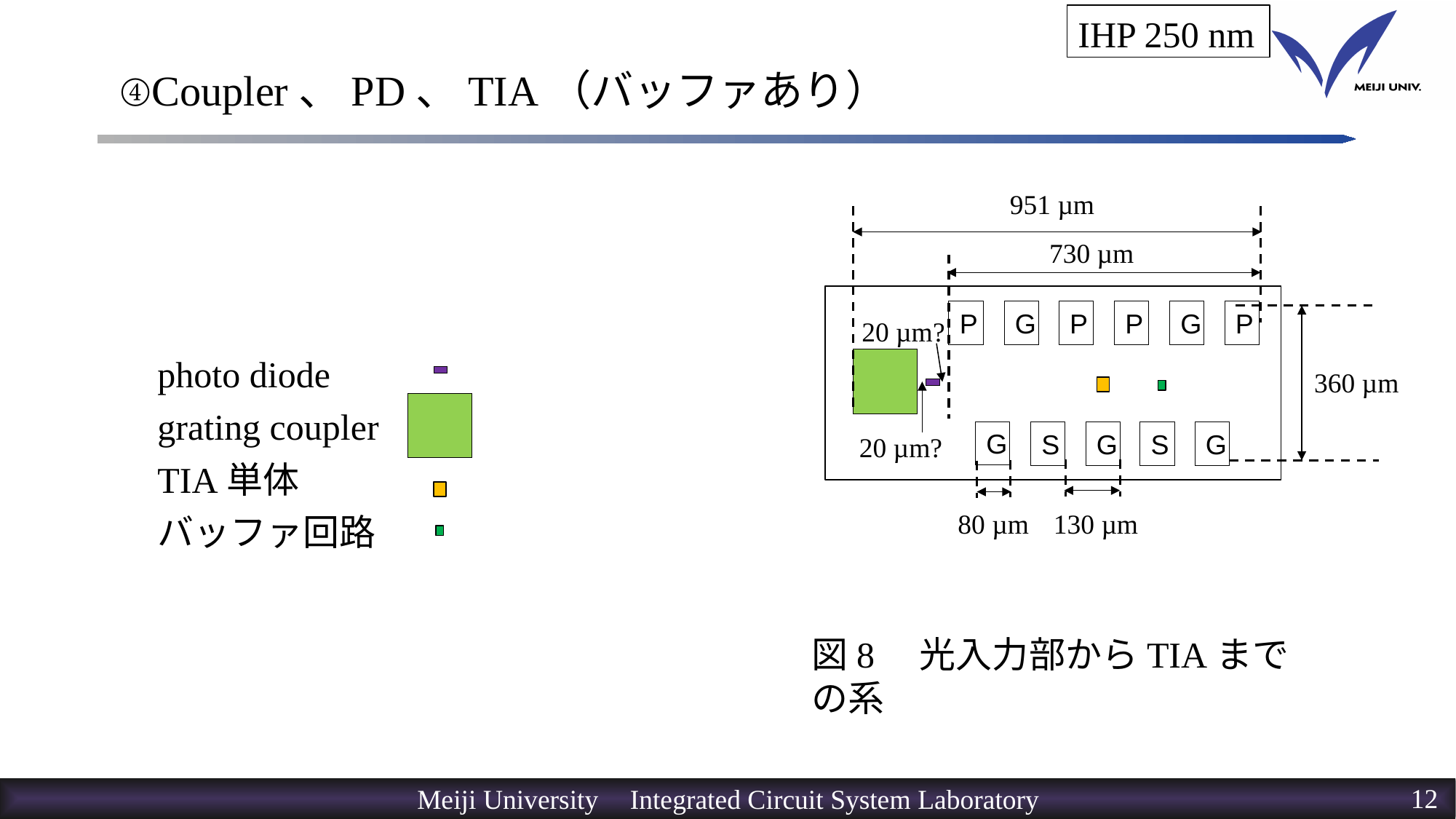

IHP 250 nm
# ④Coupler、PD、TIA（バッファあり）
951 µm
730 µm

P
P
G
P
G
P
20 µm?
photo diode
grating coupler
TIA単体
バッファ回路

360 µm

20 µm?
G
S
G
S
G

80 µm
130 µm

図8　光入力部からTIAまでの系